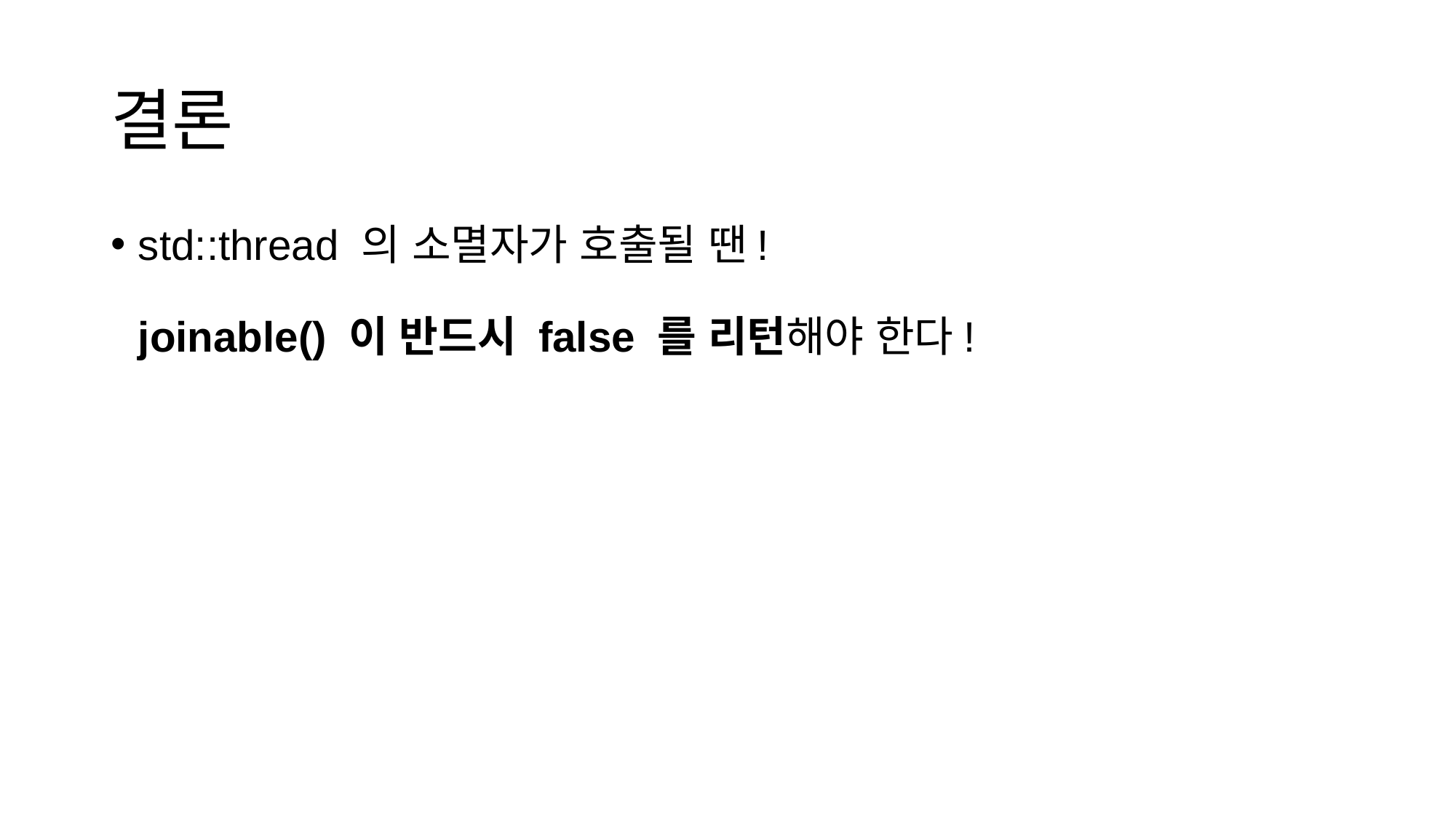

# 결론
std::thread 의 소멸자가 호출될 땐!
joinable() 이 반드시 false 를 리턴해야 한다!